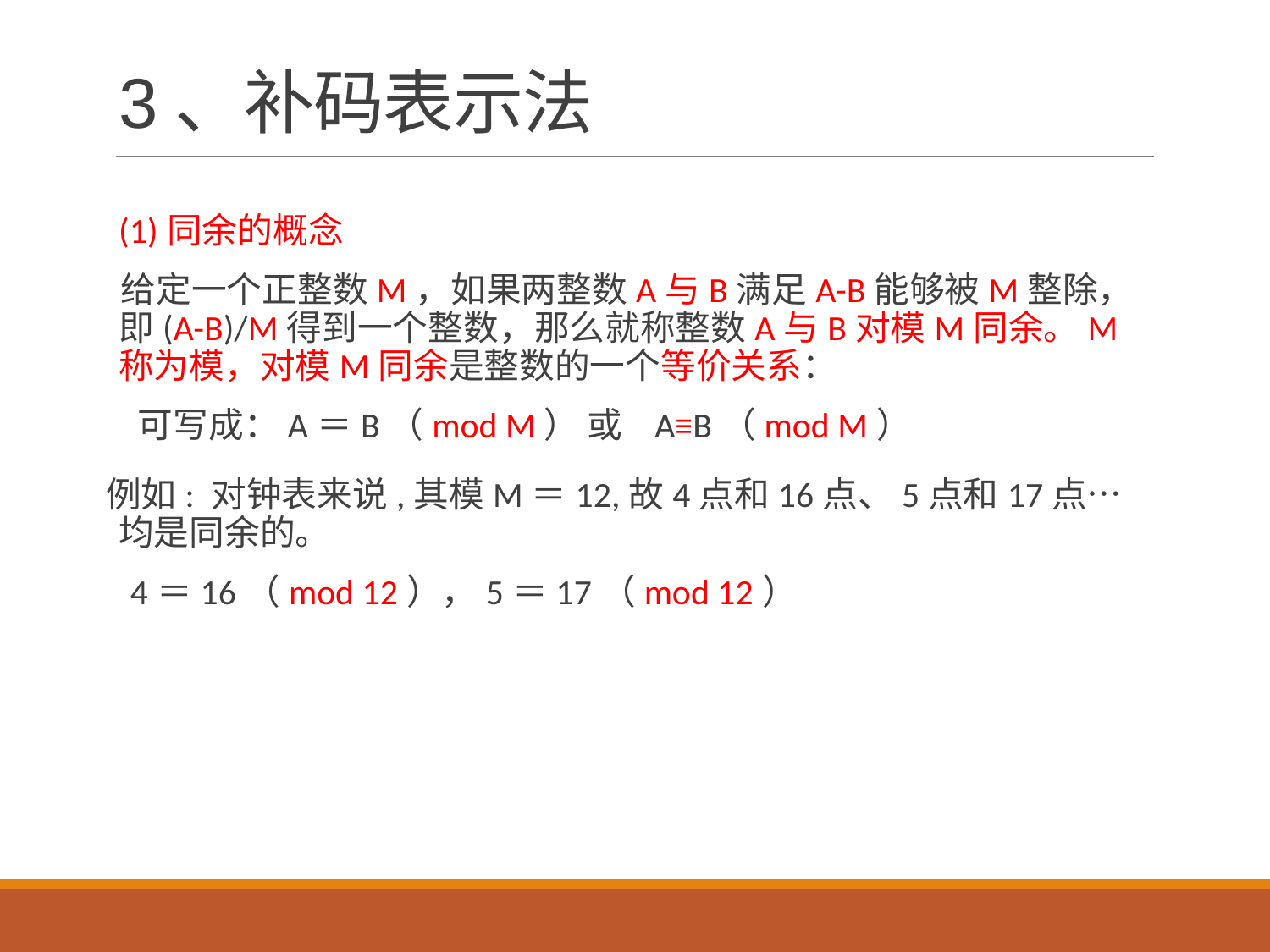

# 3、补码表示法
(1)同余的概念
给定一个正整数M，如果两整数A与B满足A-B能够被M整除，即(A-B)/M得到一个整数，那么就称整数A与B对模M同余。M称为模，对模M同余是整数的一个等价关系：
   可写成：A＝B（mod M） 或   A≡B（mod M）
例如: 对钟表来说,其模M＝12,故4点和16点、5点和17点…均是同余的。
   4＝16（mod 12），5＝17（mod 12）